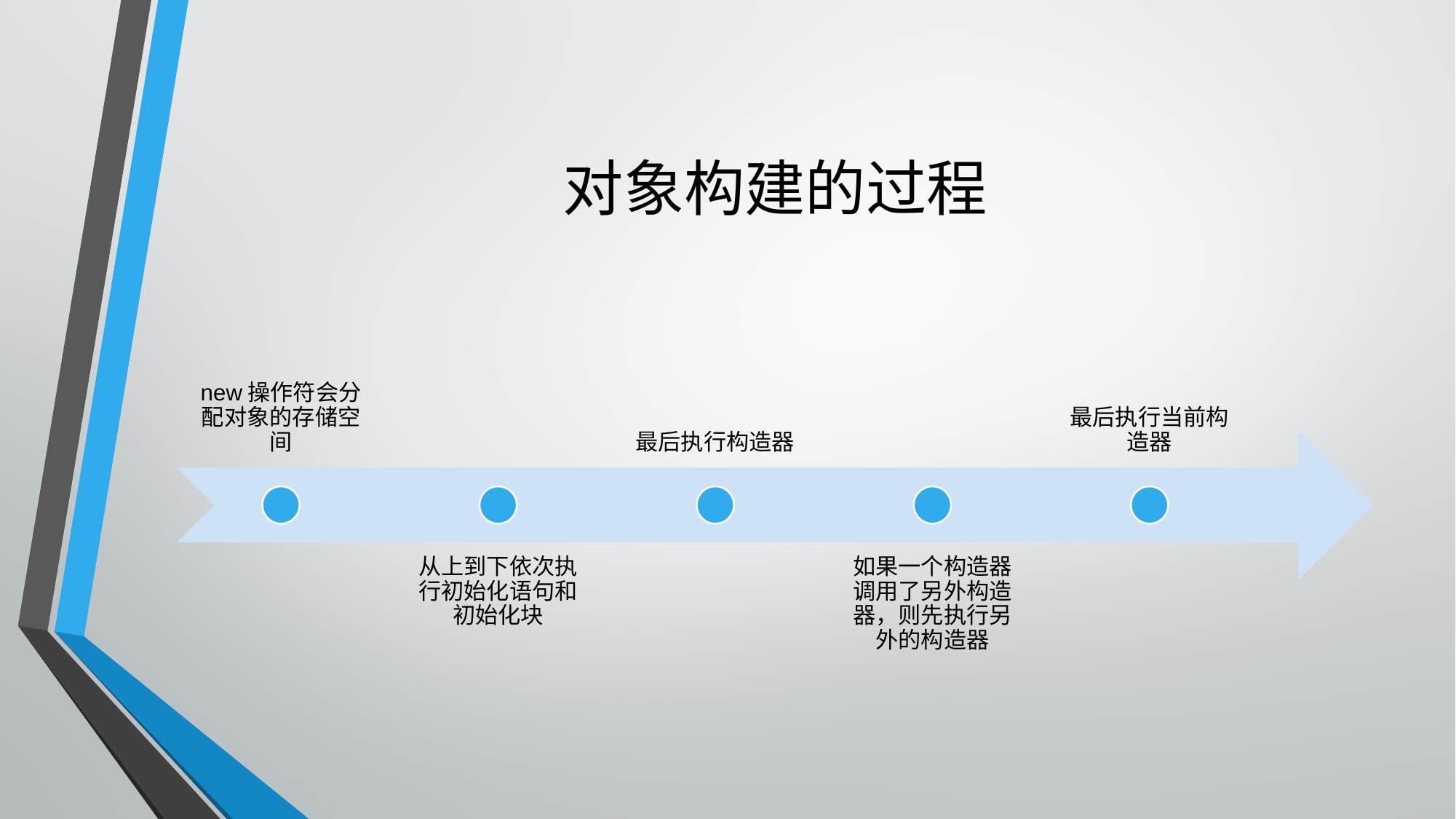

# 对象构建的过程
new操作符会分配对象的存储空间
从上到下依次执行初始化语句和初始化块
最后执行构造器
如果一个构造器调用了另外构造器，则先执行另外的构造器
最后执行当前构造器